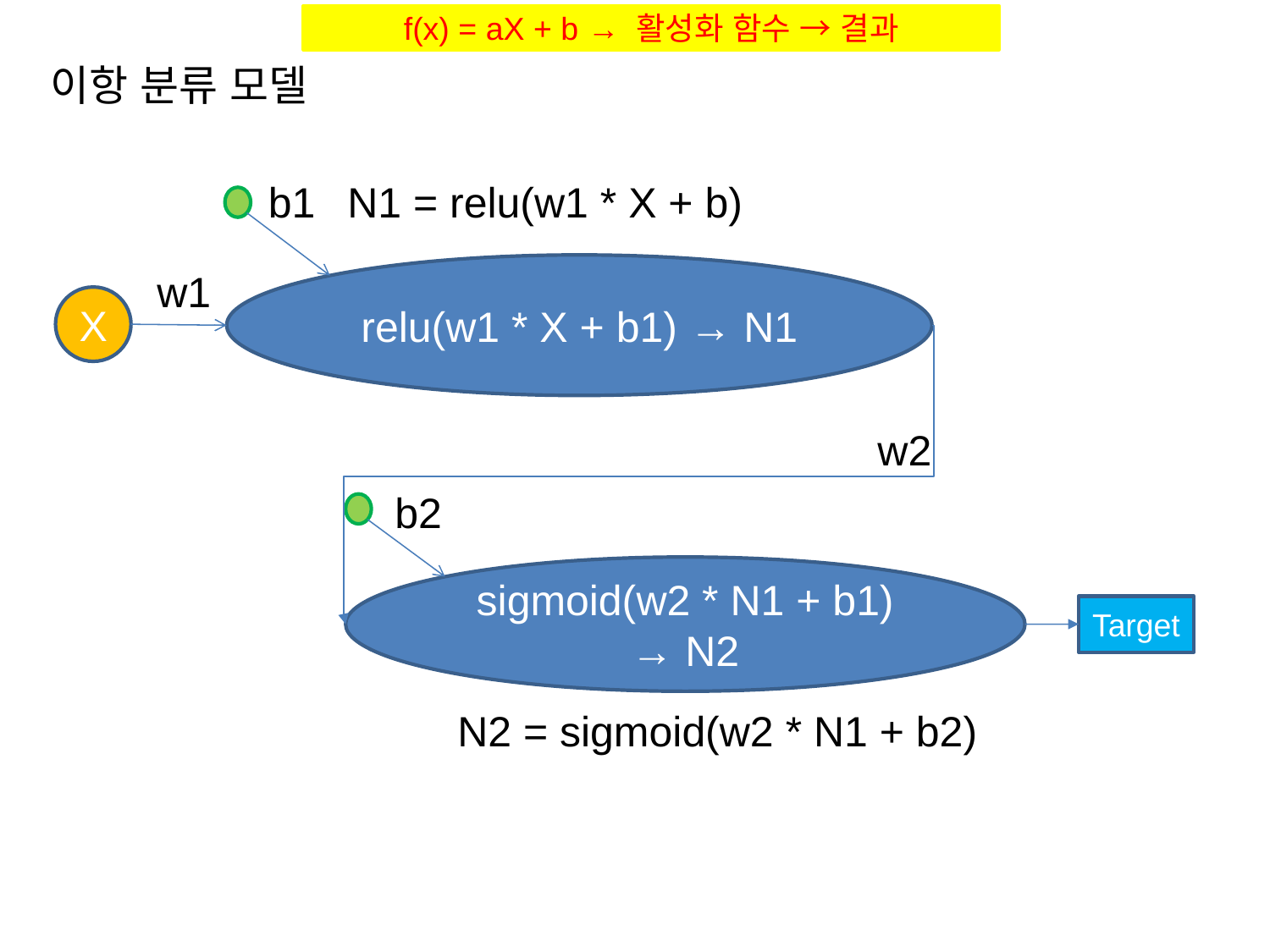

f(x) = aX + b → 활성화 함수 → 결과
이항 분류 모델
b1
N1 = relu(w1 * X + b)

relu(w1 * X + b1) → N1
w1
X
w2
b2

sigmoid(w2 * N1 + b1) → N2
Target
N2 = sigmoid(w2 * N1 + b2)